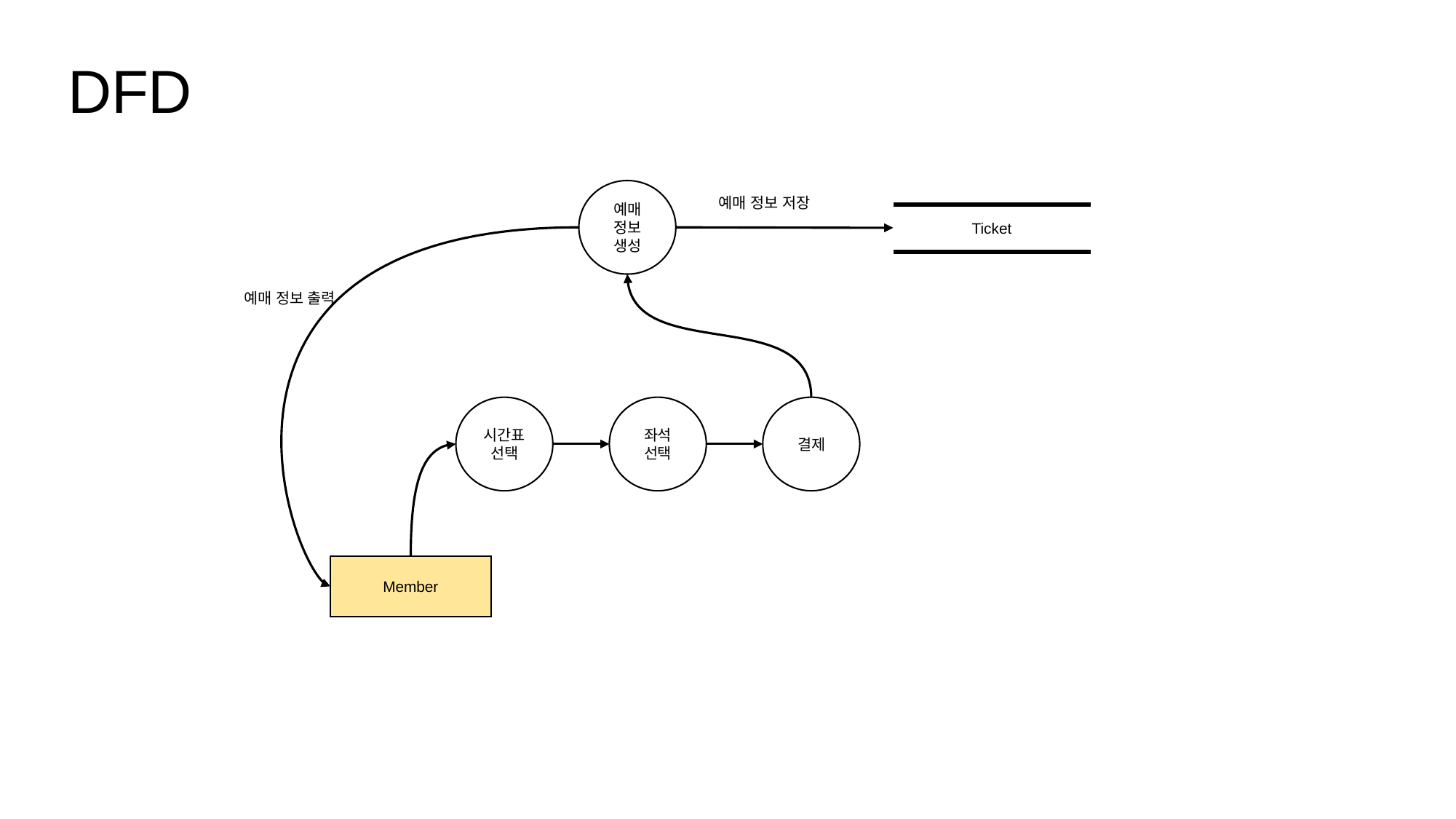

DFD
예매 정보
생성
예매 정보 저장

Ticket
예매 정보 출력
시간표 선택
좌석 선택
결제
Member